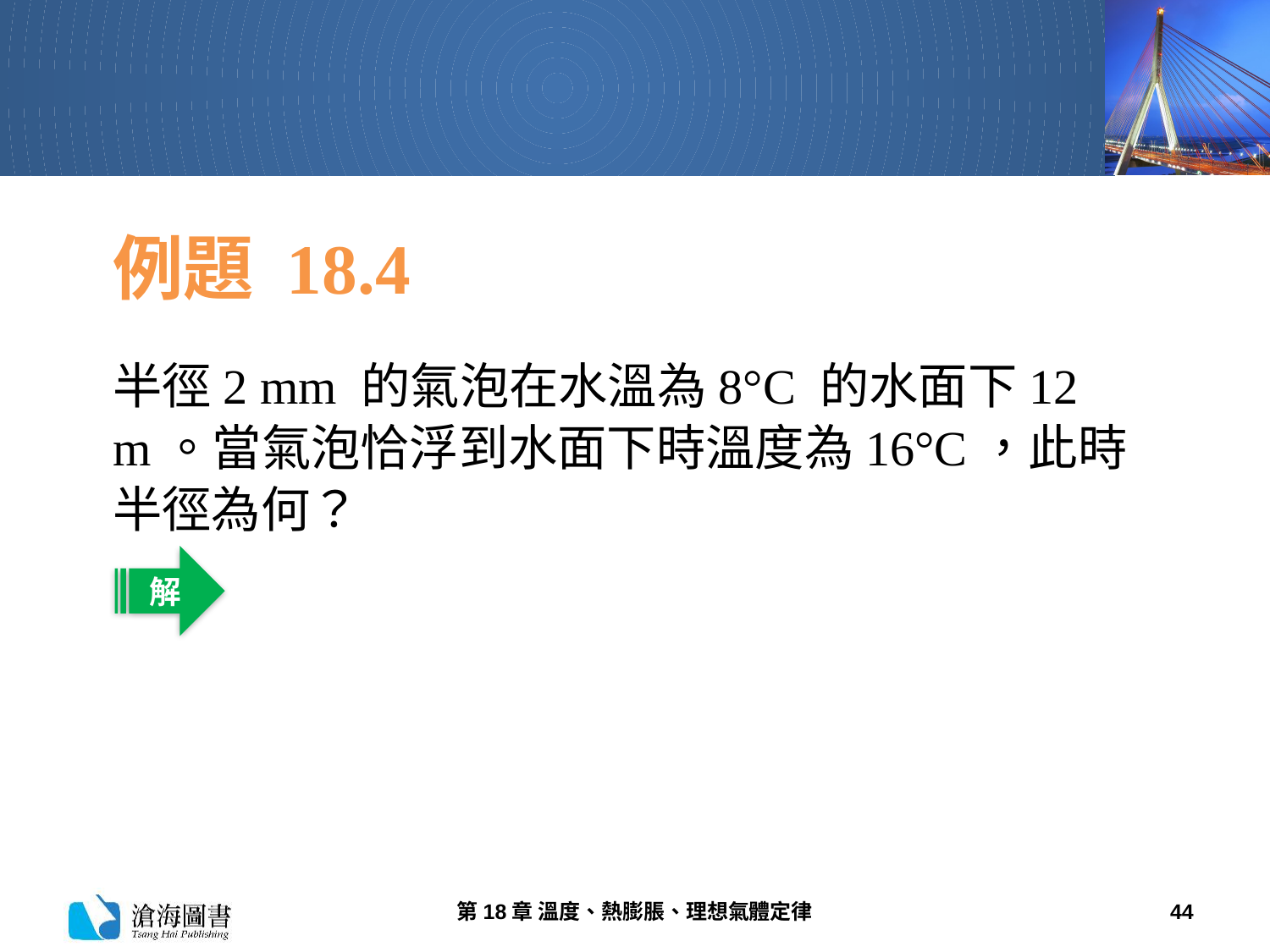

# 例題 18.4
半徑2 mm 的氣泡在水溫為8°C 的水面下12 m。當氣泡恰浮到水面下時溫度為16°C，此時半徑為何？
解
第18章 溫度、熱膨脹、理想氣體定律
44